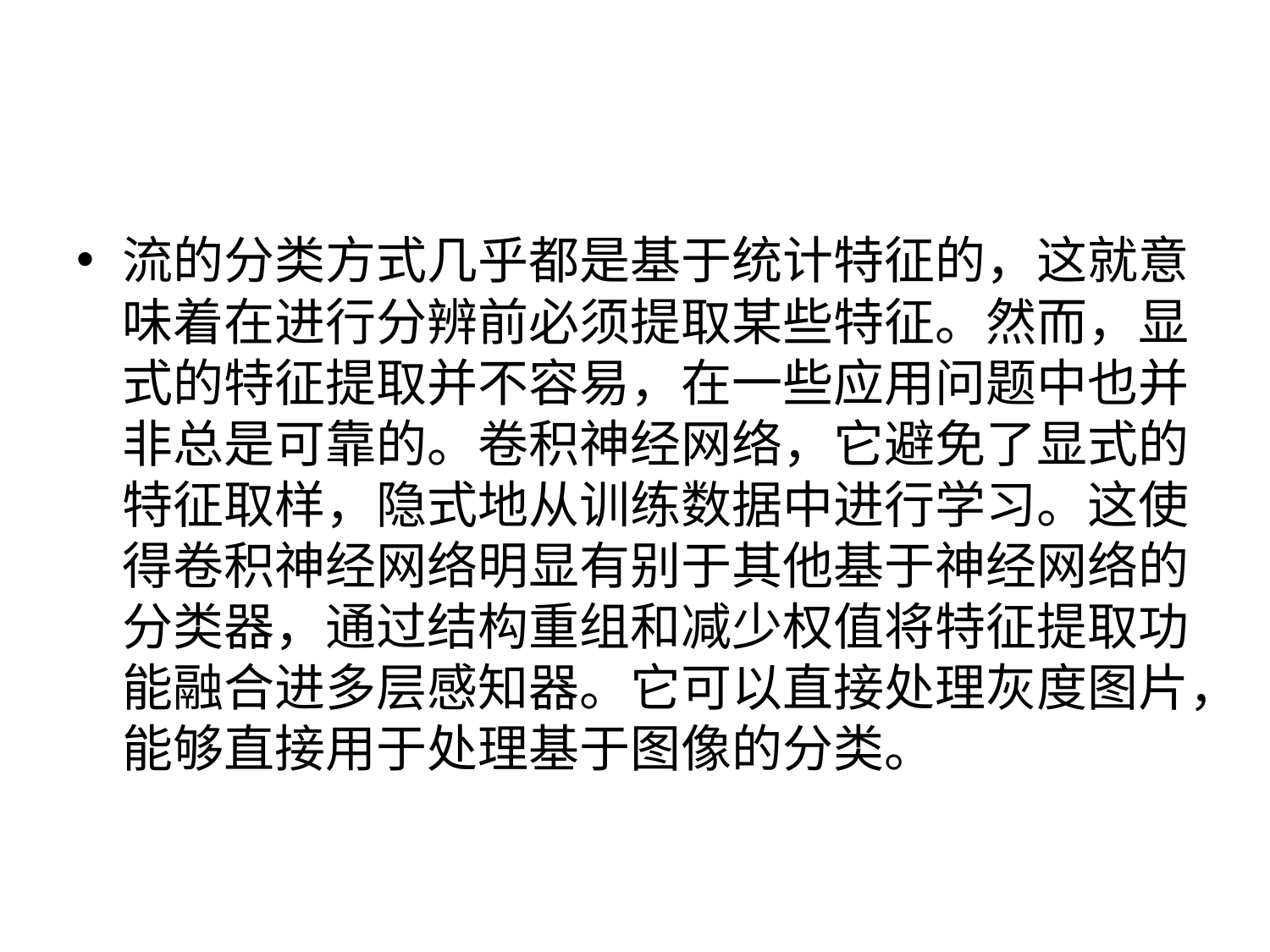

#
流的分类方式几乎都是基于统计特征的，这就意味着在进行分辨前必须提取某些特征。然而，显式的特征提取并不容易，在一些应用问题中也并非总是可靠的。卷积神经网络，它避免了显式的特征取样，隐式地从训练数据中进行学习。这使得卷积神经网络明显有别于其他基于神经网络的分类器，通过结构重组和减少权值将特征提取功能融合进多层感知器。它可以直接处理灰度图片，能够直接用于处理基于图像的分类。